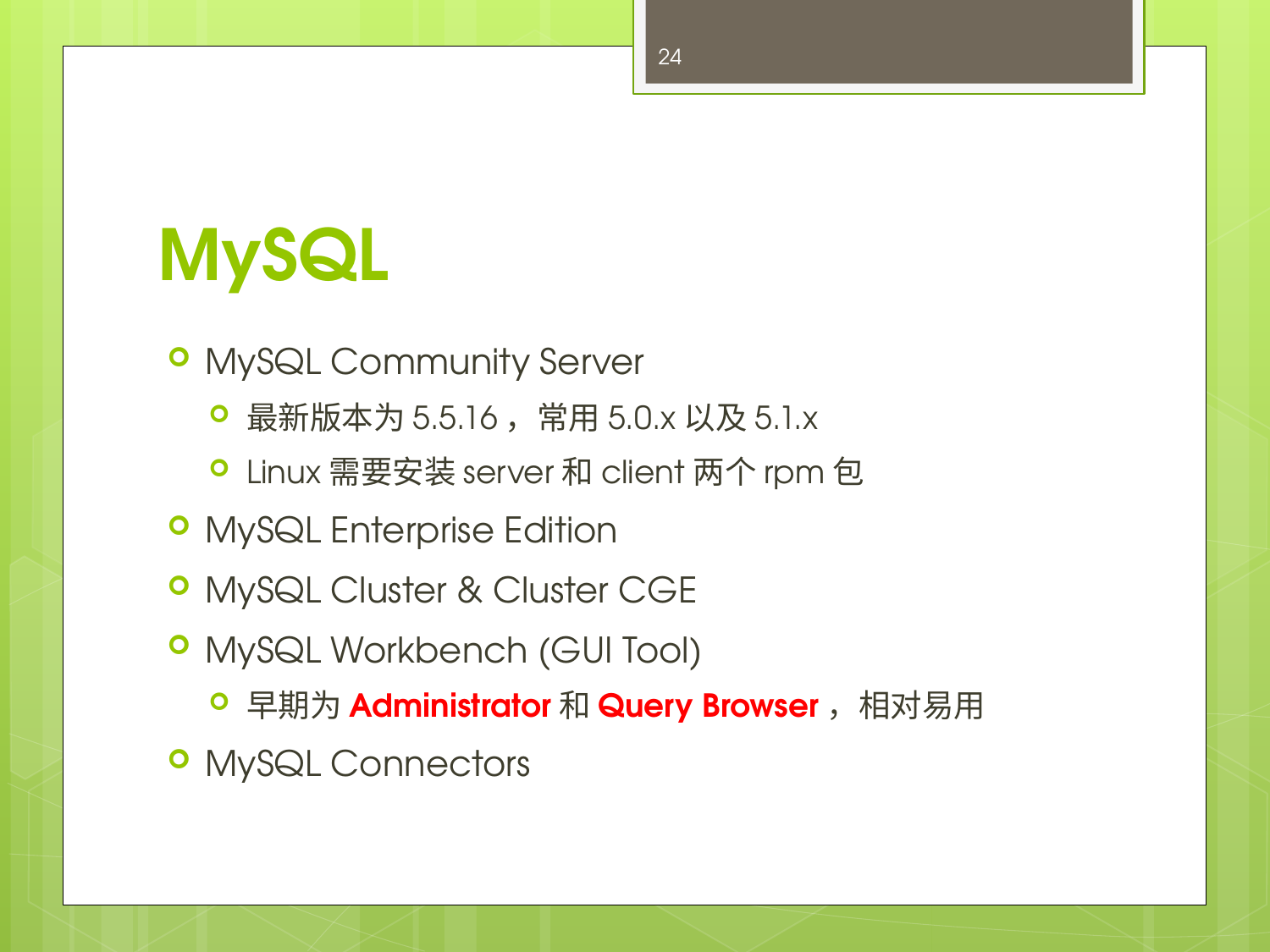

24
# MySQL
MySQL Community Server
最新版本为5.5.16，常用5.0.x以及5.1.x
Linux需要安装server和client两个rpm包
MySQL Enterprise Edition
MySQL Cluster & Cluster CGE
MySQL Workbench (GUI Tool)
早期为Administrator和Query Browser，相对易用
MySQL Connectors